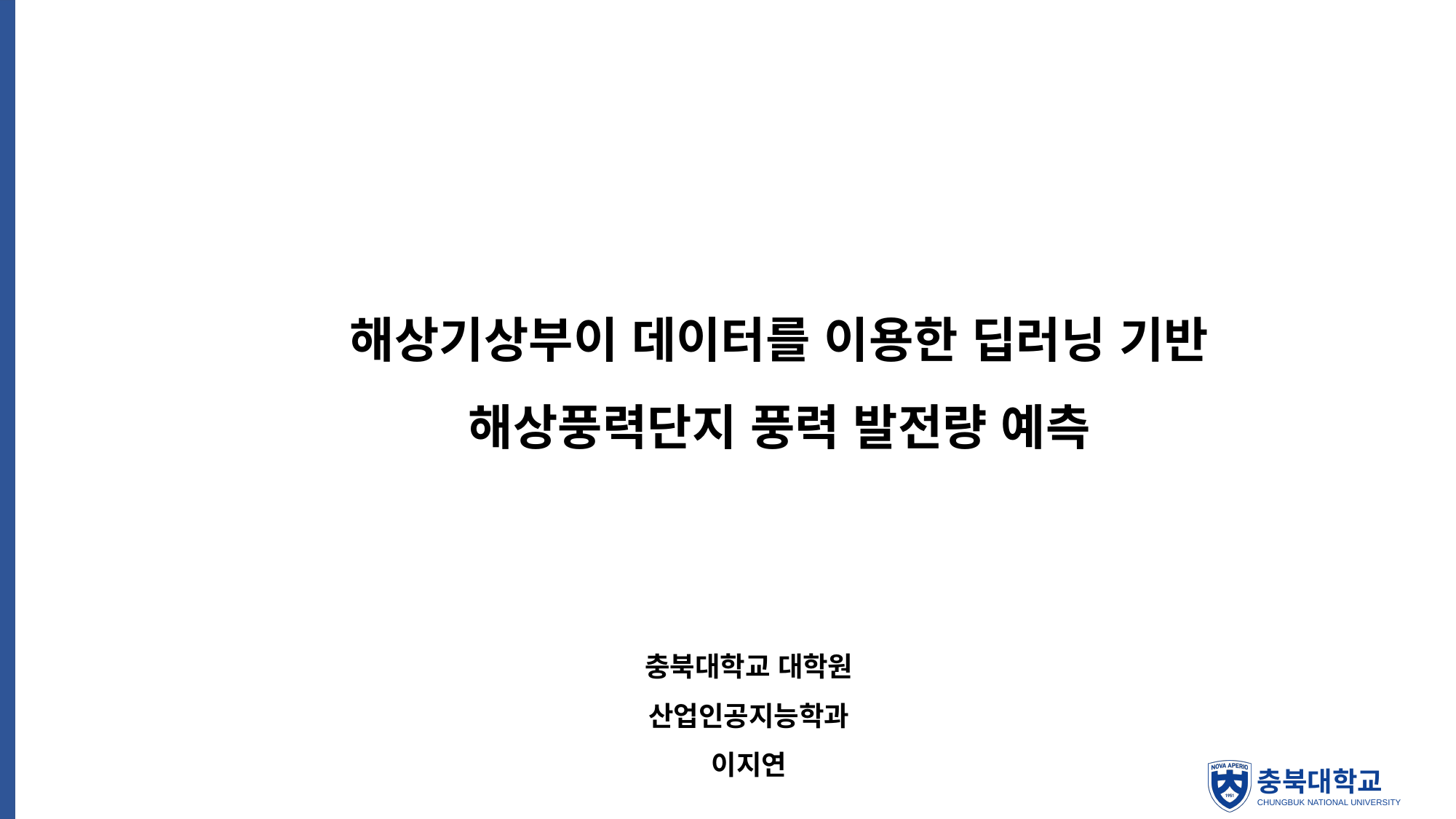

해상기상부이 데이터를 이용한 딥러닝 기반
해상풍력단지 풍력 발전량 예측
충북대학교 대학원
산업인공지능학과
이지연